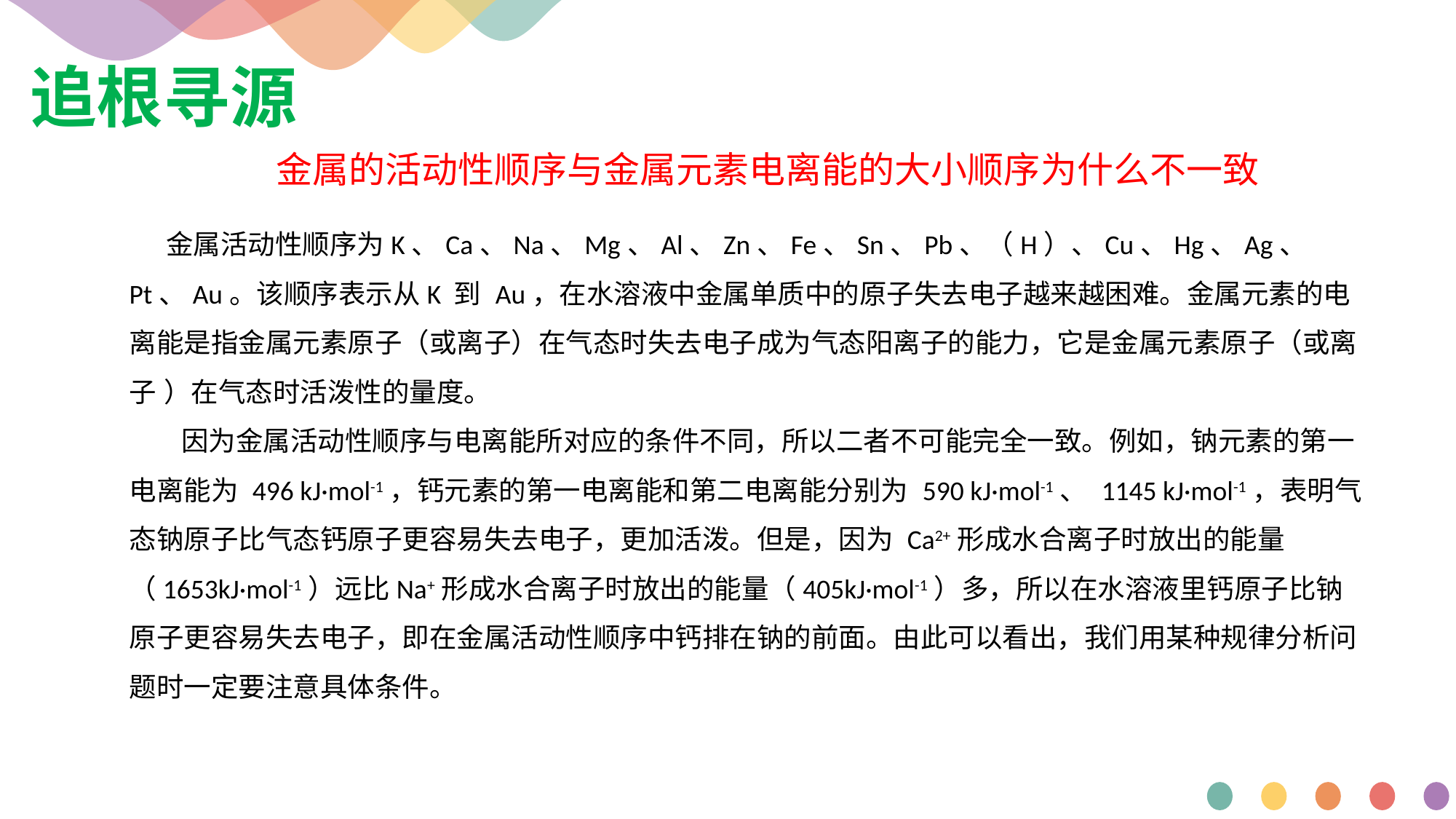

追根寻源
金属的活动性顺序与金属元素电离能的大小顺序为什么不一致
    金属活动性顺序为K、Ca、Na、Mg、Al、Zn、Fe、Sn、Pb、（H）、Cu、Hg、Ag、 Pt、Au。该顺序表示从K 到 Au，在水溶液中金属单质中的原子失去电子越来越困难。金属元素的电离能是指金属元素原子（或离子）在气态时失去电子成为气态阳离子的能力，它是金属元素原子（或离子 ）在气态时活泼性的量度。
      因为金属活动性顺序与电离能所对应的条件不同，所以二者不可能完全一致。例如，钠元素的第一电离能为 496 kJ·mol-1，钙元素的第一电离能和第二电离能分别为 590 kJ·mol-1、 1145 kJ·mol-1，表明气态钠原子比气态钙原子更容易失去电子，更加活泼。但是，因为 Ca2+形成水合离子时放出的能量（1653kJ·mol-1）远比Na+形成水合离子时放出的能量（405kJ·mol-1）多，所以在水溶液里钙原子比钠原子更容易失去电子，即在金属活动性顺序中钙排在钠的前面。由此可以看出，我们用某种规律分析问题时一定要注意具体条件。